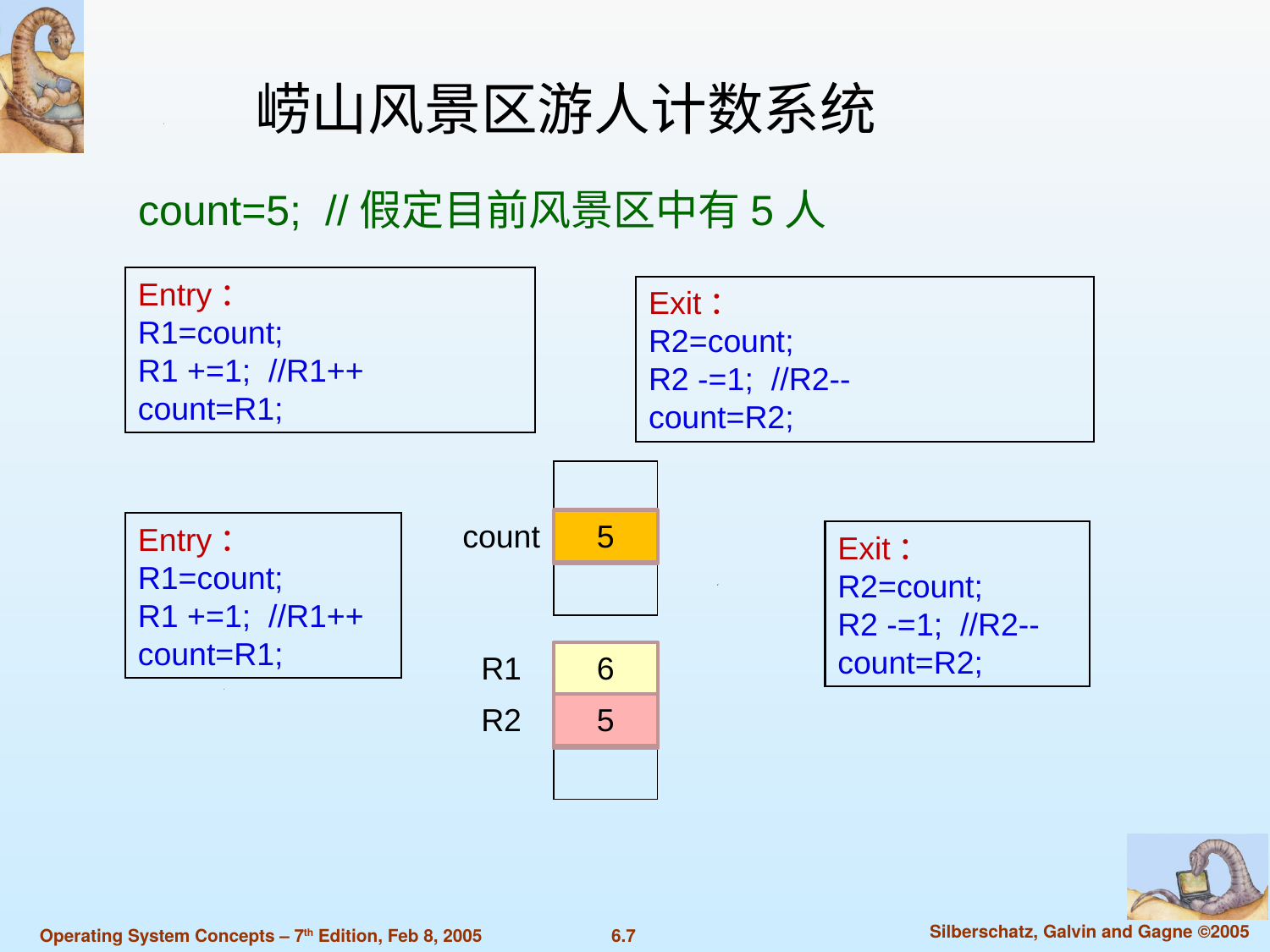

崂山风景区游人计数系统
count=5;  //假定目前风景区中有5人

Entry：
R1=count;
R1 +=1;  //R1++
count=R1;
Exit：
R2=count;
R2 -=1;  //R2--
count=R2;
|  |  |
| --- | --- |
| count | 5 |
|  |  |
5
6
Entry：
R1=count;
R1 +=1;  //R1++
count=R1;
Exit：
R2=count;
R2 -=1;  //R2--
count=R2;
6
5
| R1 |  |
| --- | --- |
| R2 |  |
|  |  |
5
6